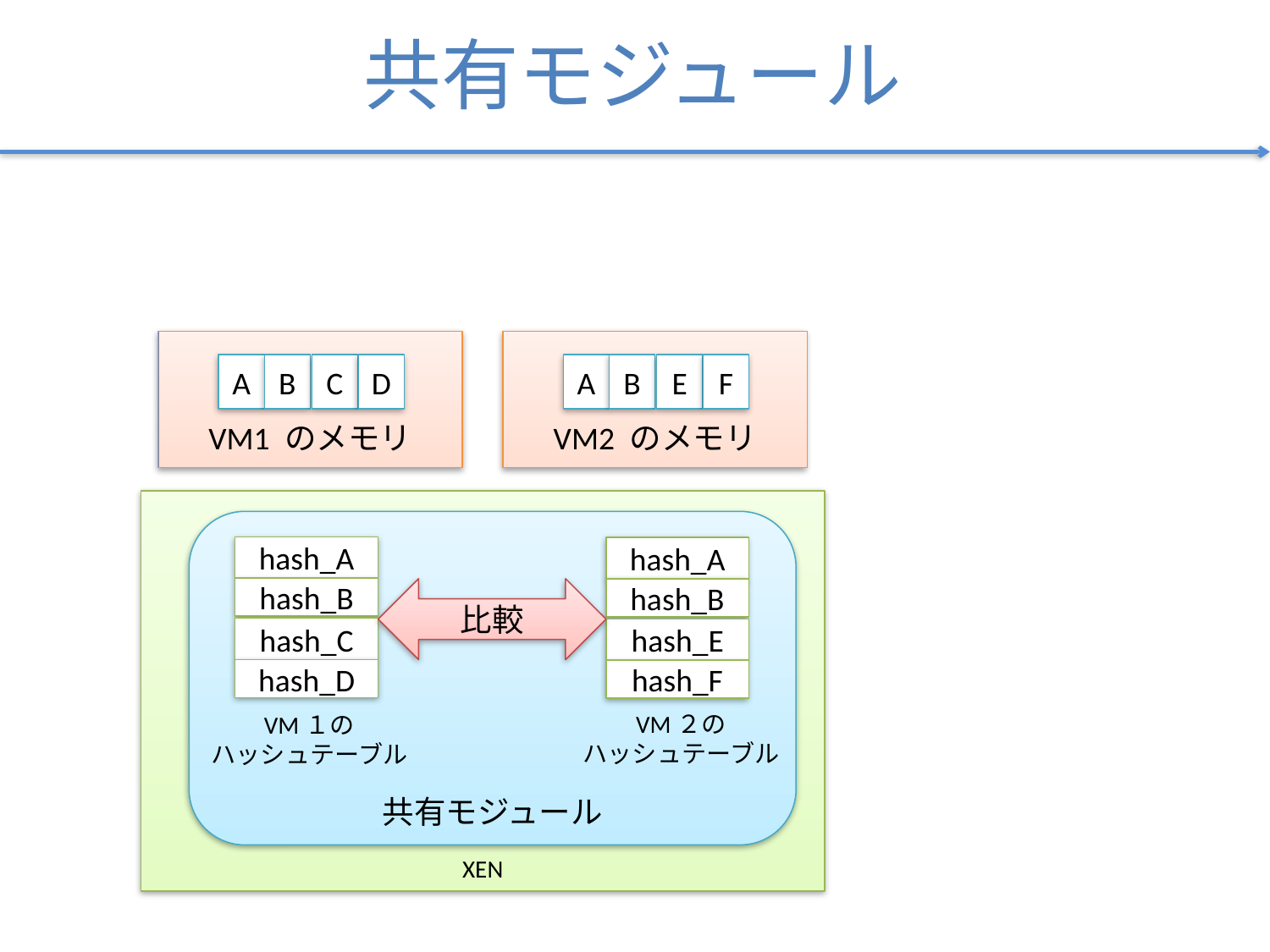

# 共有モジュール

VM1 のメモリ

VM2 のメモリ
A
B
C
D
A
B
E
F

XEN

共有モジュール
hash_A
hash_A
hash_B
比較
hash_B
hash_C
hash_E
hash_D
hash_F
VM２の
ハッシュテーブル
VM１の
ハッシュテーブル